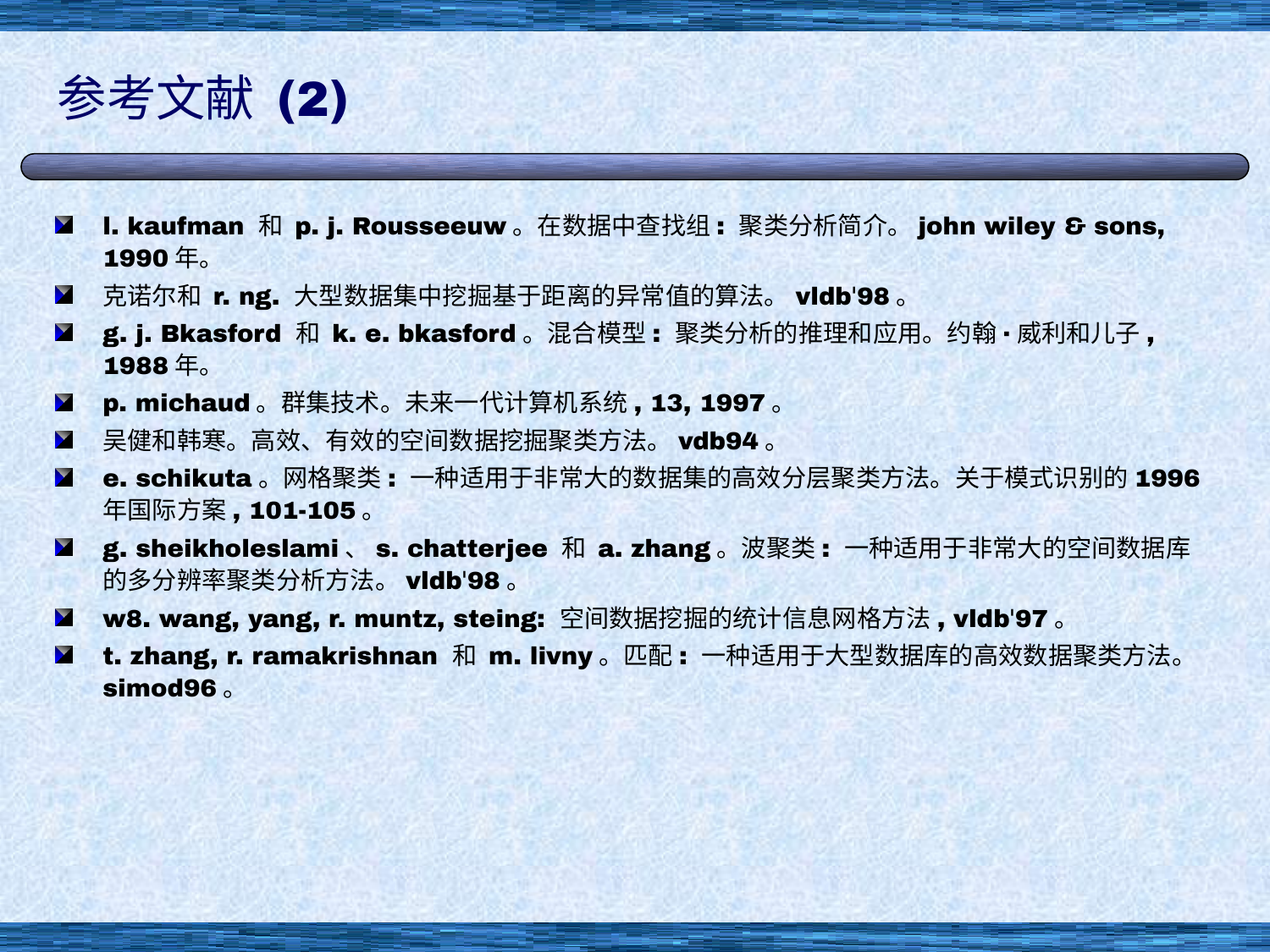

# 参考文献 (2)
l. kaufman 和 p. j. Rousseeuw。在数据中查找组: 聚类分析简介。john wiley & sons, 1990年。
克诺尔和 r. ng. 大型数据集中挖掘基于距离的异常值的算法。vldb'98。
g. j. Bkasford 和 k. e. bkasford。混合模型: 聚类分析的推理和应用。约翰·威利和儿子, 1988年。
p. michaud。群集技术。未来一代计算机系统, 13, 1997。
吴健和韩寒。高效、有效的空间数据挖掘聚类方法。vdb94。
e. schikuta。网格聚类: 一种适用于非常大的数据集的高效分层聚类方法。关于模式识别的1996年国际方案, 101-105。
g. sheikholeslami、s. chatterjee 和 a. zhang。波聚类: 一种适用于非常大的空间数据库的多分辨率聚类分析方法。vldb'98。
w8. wang, yang, r. muntz, steing: 空间数据挖掘的统计信息网格方法, vldb'97。
t. zhang, r. ramakrishnan 和 m. livny。匹配: 一种适用于大型数据库的高效数据聚类方法。simod96。